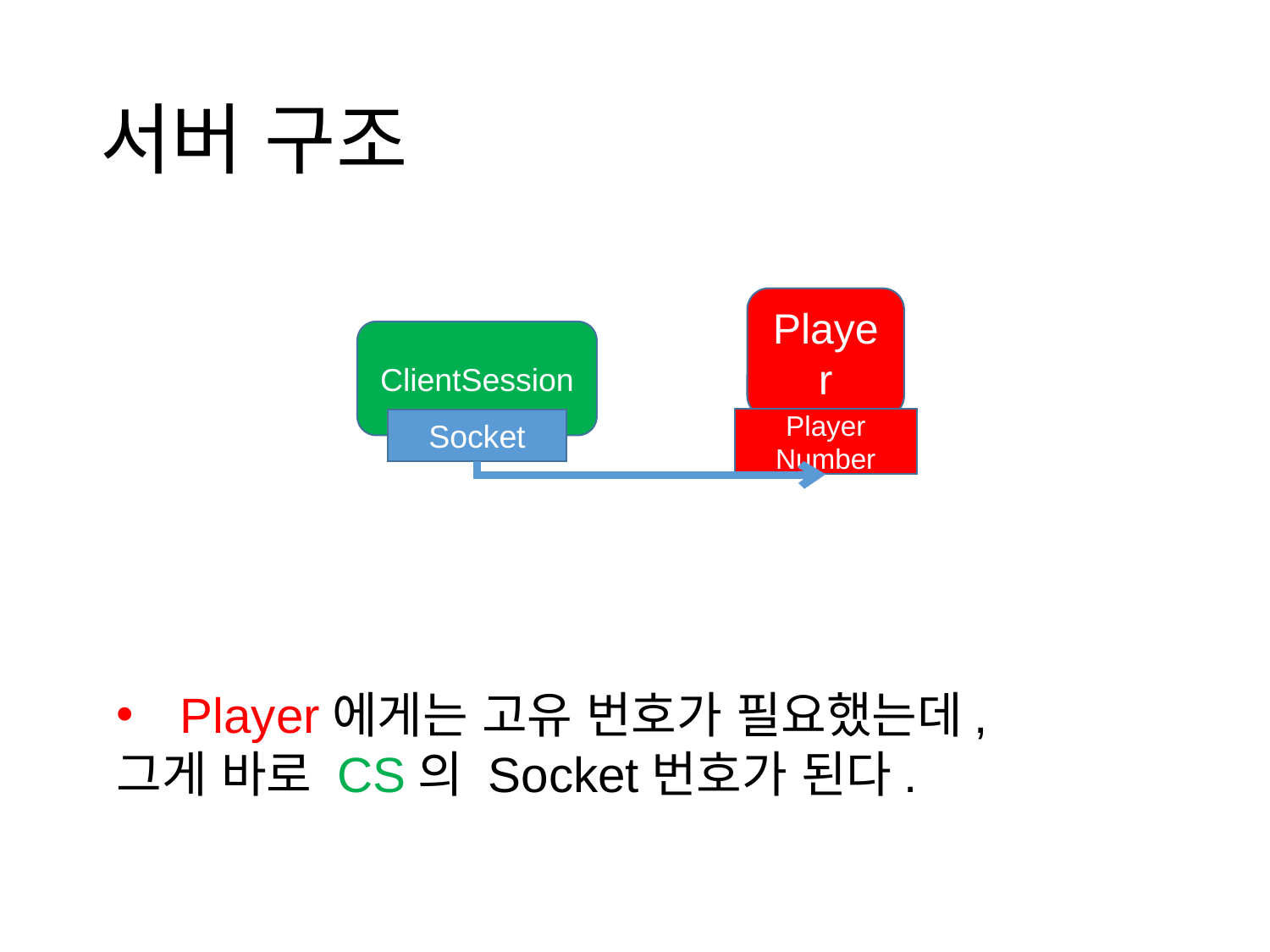

# 서버 구조
Player
ClientSession
Player
Number
Socket
Player에게는 고유 번호가 필요했는데,
그게 바로 CS의 Socket번호가 된다.